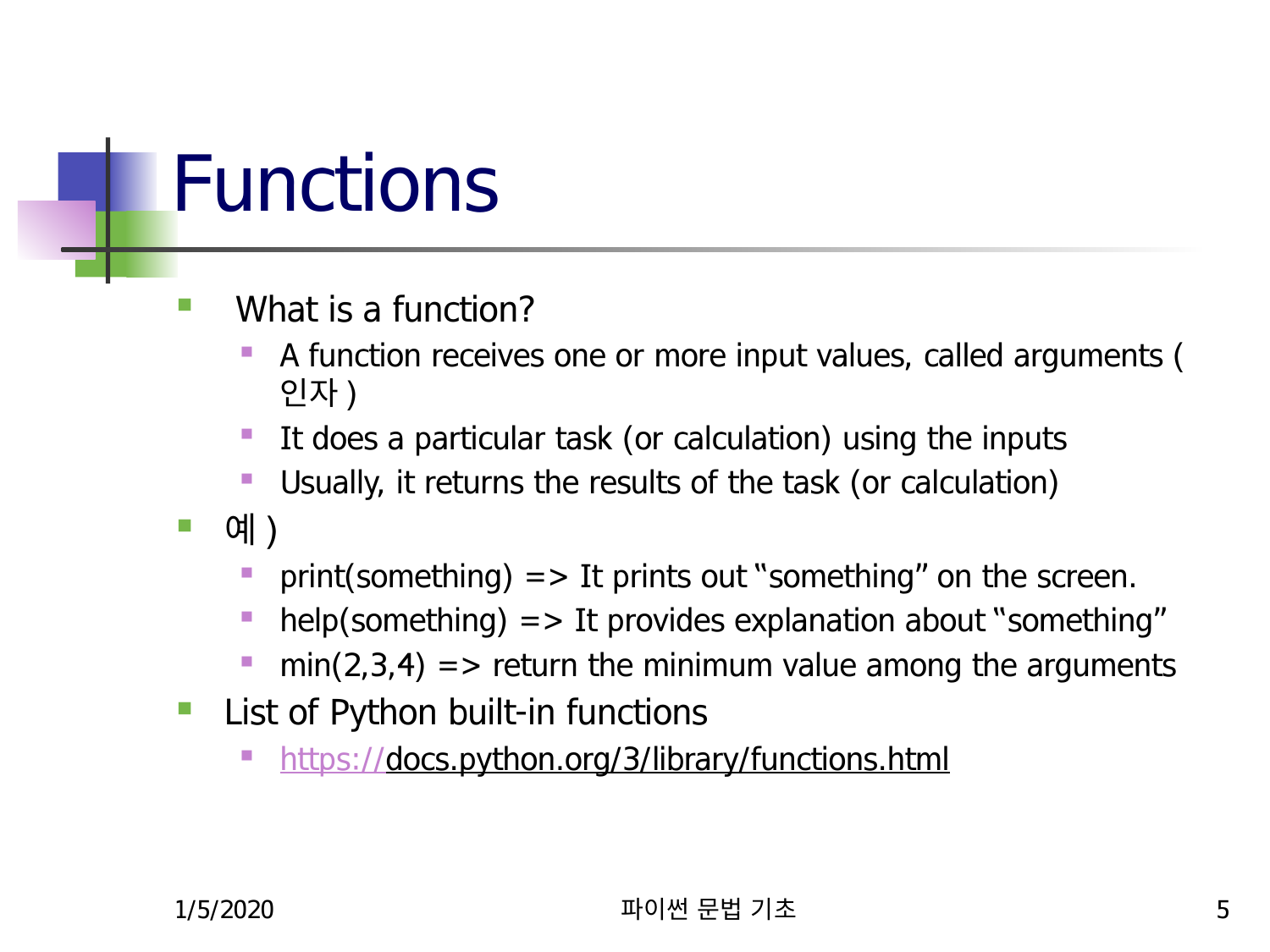

# Functions
 What is a function?
A function receives one or more input values, called arguments (인자)
It does a particular task (or calculation) using the inputs
Usually, it returns the results of the task (or calculation)
예)
print(something) => It prints out “something” on the screen.
help(something) => It provides explanation about “something”
min(2,3,4) => return the minimum value among the arguments
List of Python built-in functions
https://docs.python.org/3/library/functions.html
1/5/2020
파이썬 문법 기초
5